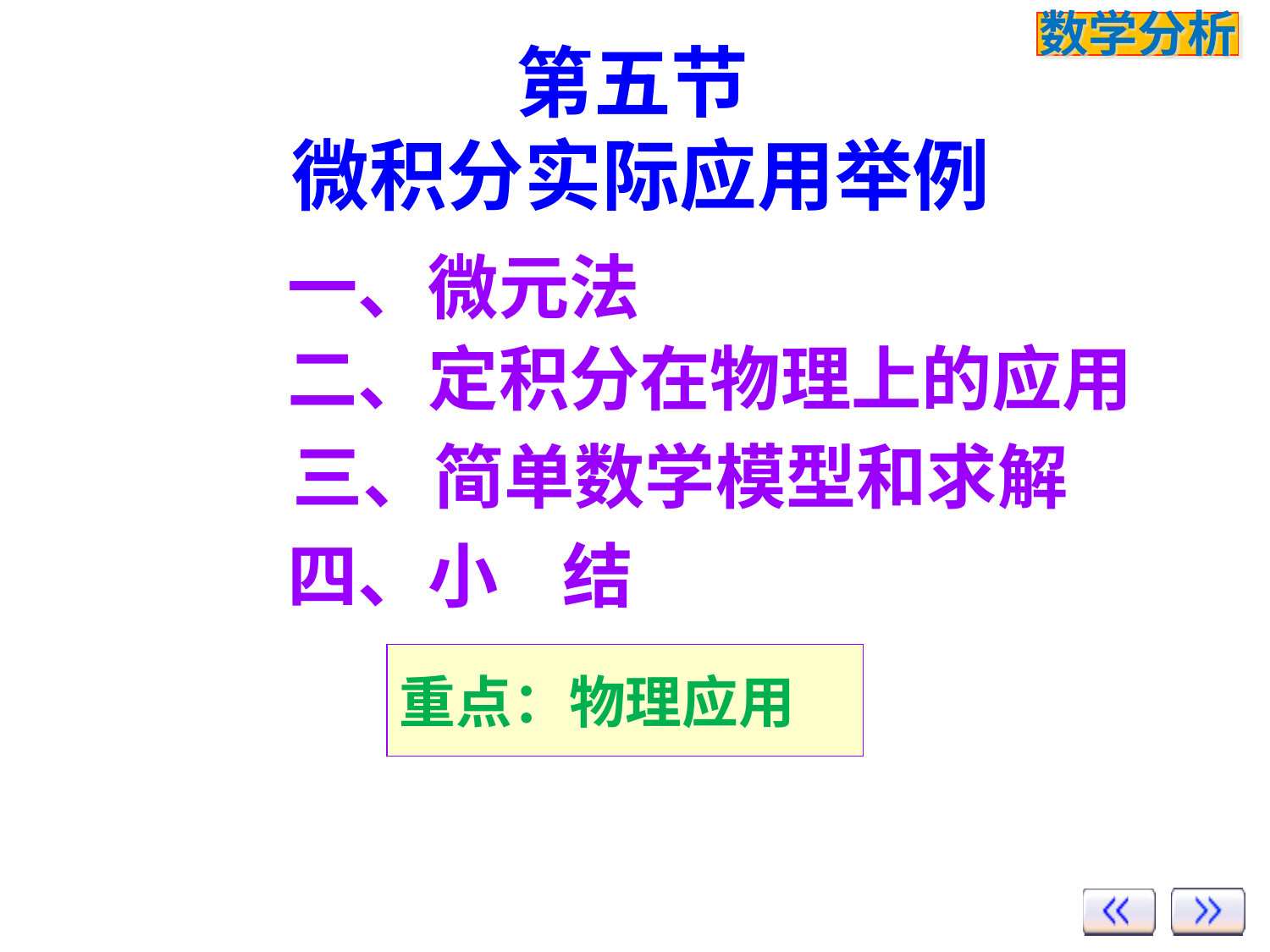

# 第五节 微积分实际应用举例
一、微元法
二、定积分在物理上的应用
三、简单数学模型和求解
四、小    结
重点：物理应用